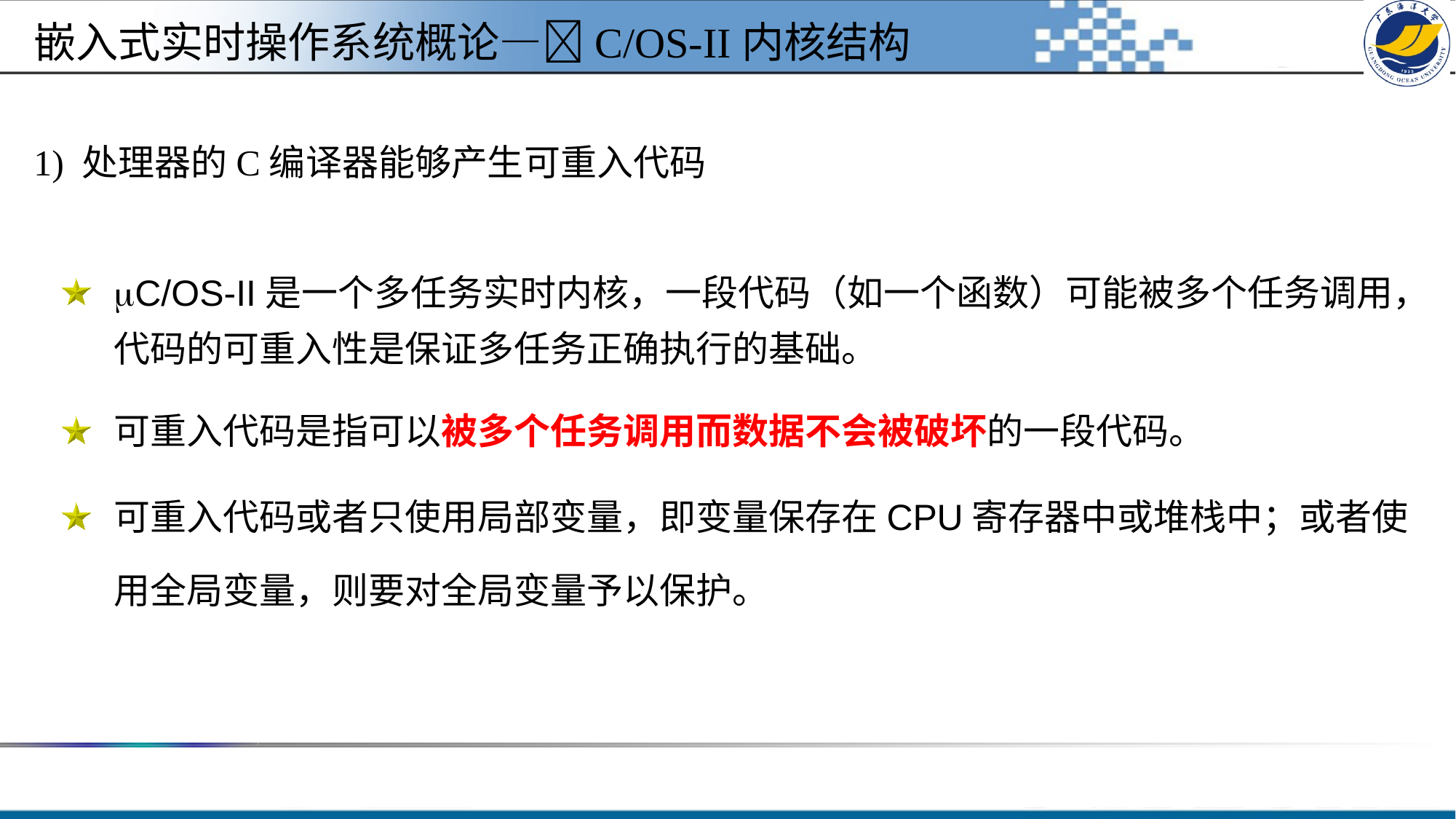

嵌入式实时操作系统概论—μC/OS-II内核结构
# 1) 处理器的C编译器能够产生可重入代码
μC/OS-II是一个多任务实时内核，一段代码（如一个函数）可能被多个任务调用，代码的可重入性是保证多任务正确执行的基础。
可重入代码是指可以被多个任务调用而数据不会被破坏的一段代码。
可重入代码或者只使用局部变量，即变量保存在CPU寄存器中或堆栈中；或者使用全局变量，则要对全局变量予以保护。
99